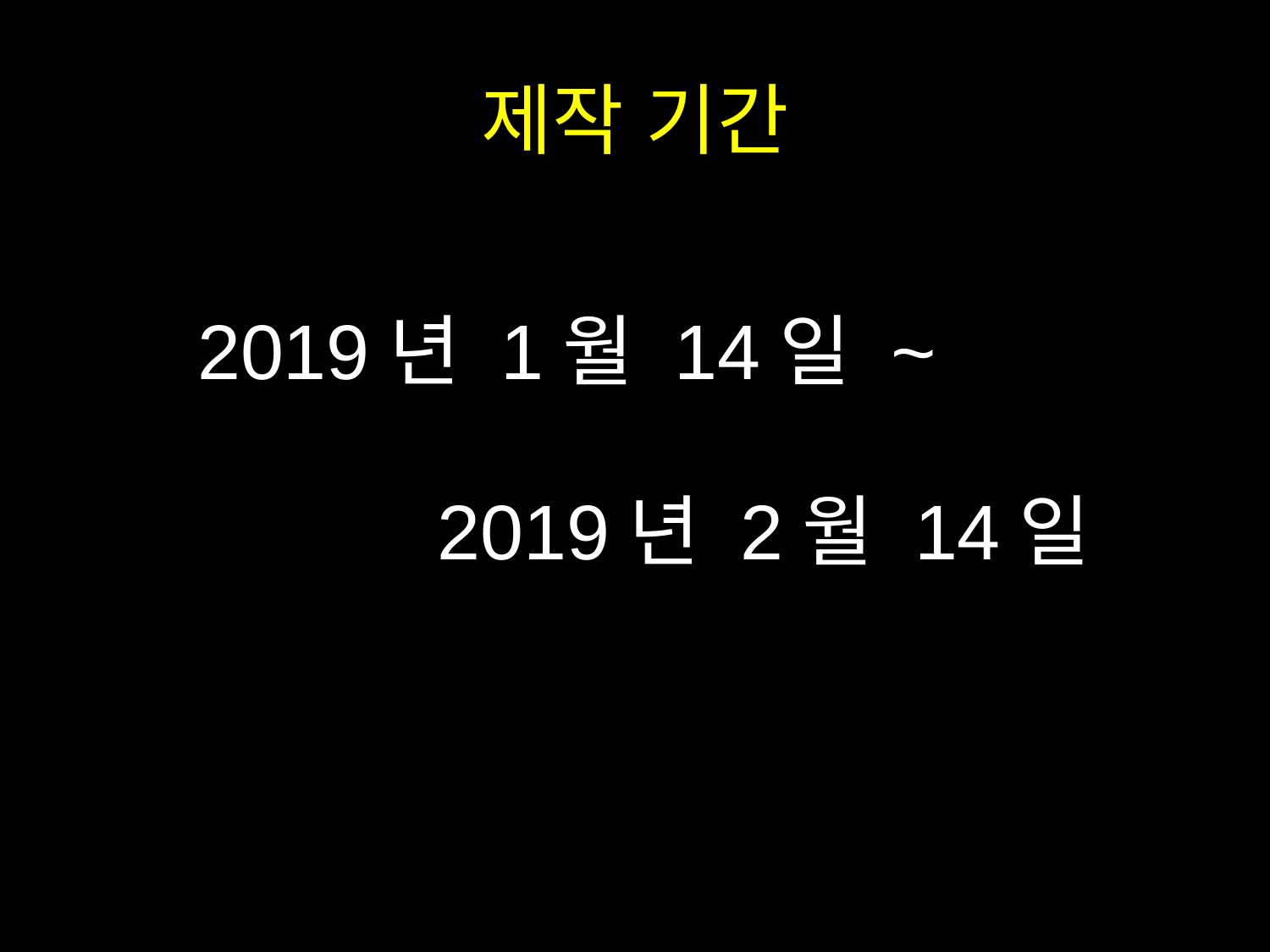

# 제작 기간
2019년 1월 14일 ~
2019년 2월 14일